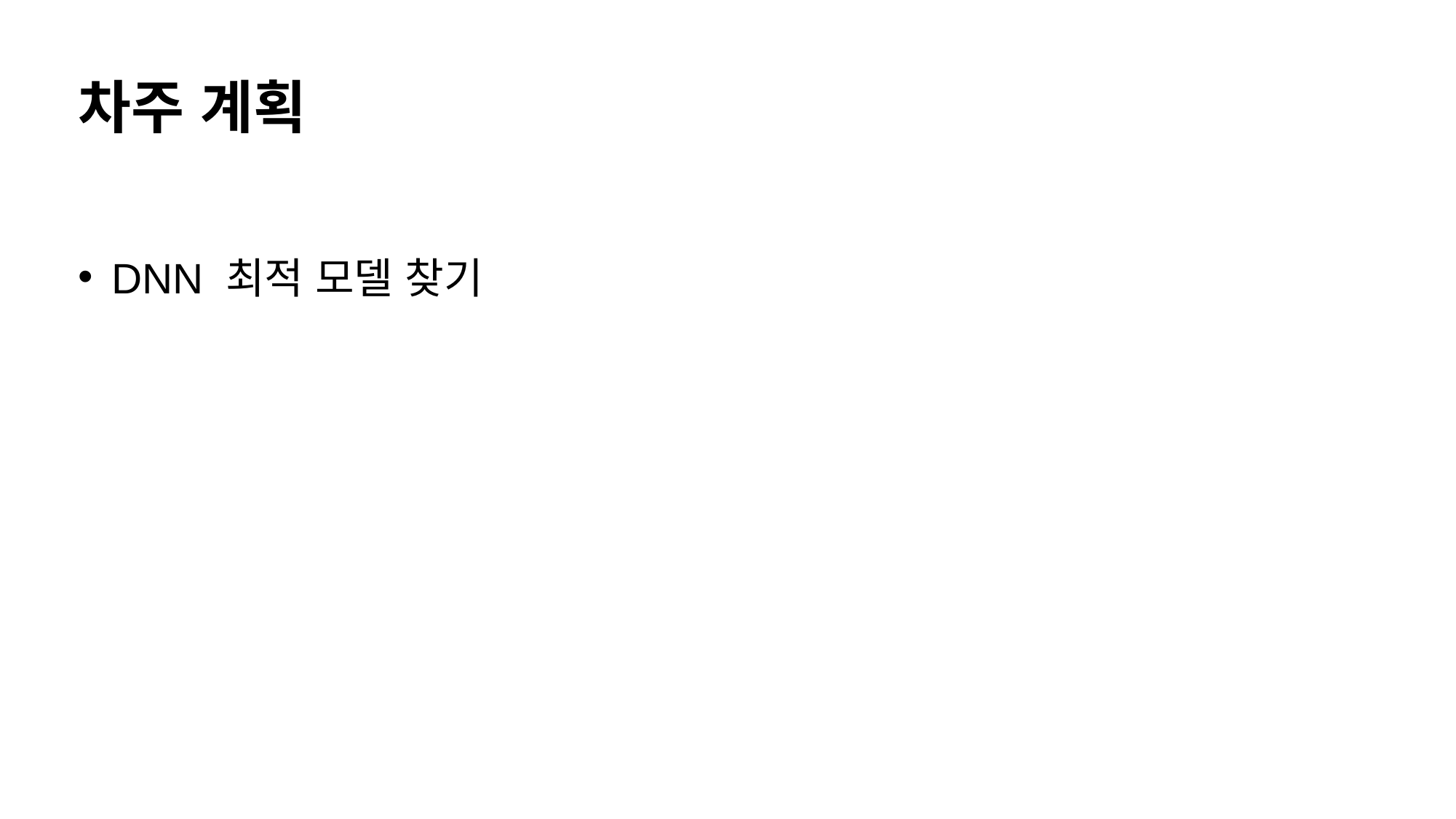

# 차주 계획
DNN 최적 모델 찾기